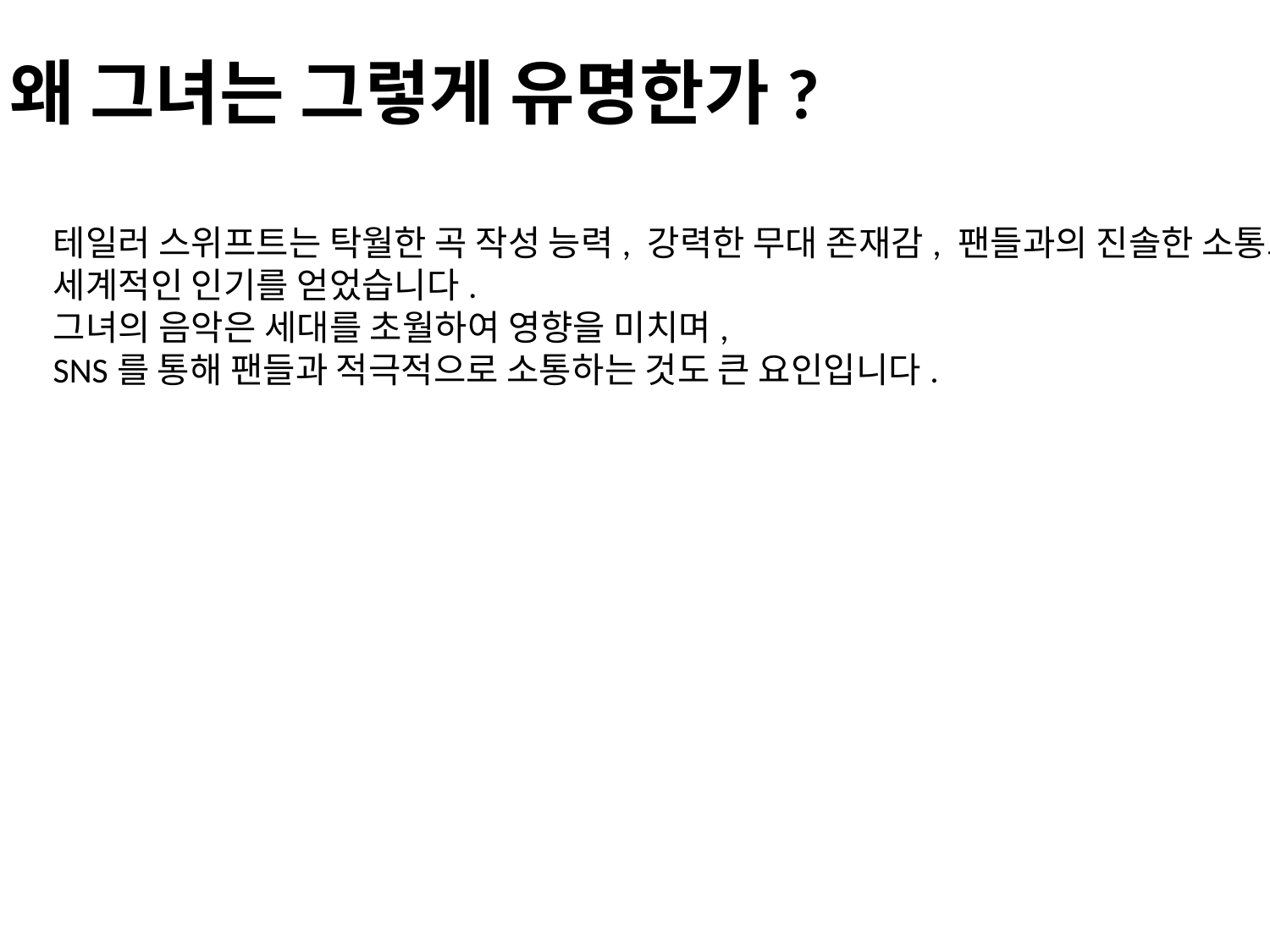

왜 그녀는 그렇게 유명한가?
#

테일러 스위프트는 탁월한 곡 작성 능력, 강력한 무대 존재감, 팬들과의 진솔한 소통으로
세계적인 인기를 얻었습니다.
그녀의 음악은 세대를 초월하여 영향을 미치며,
SNS를 통해 팬들과 적극적으로 소통하는 것도 큰 요인입니다.